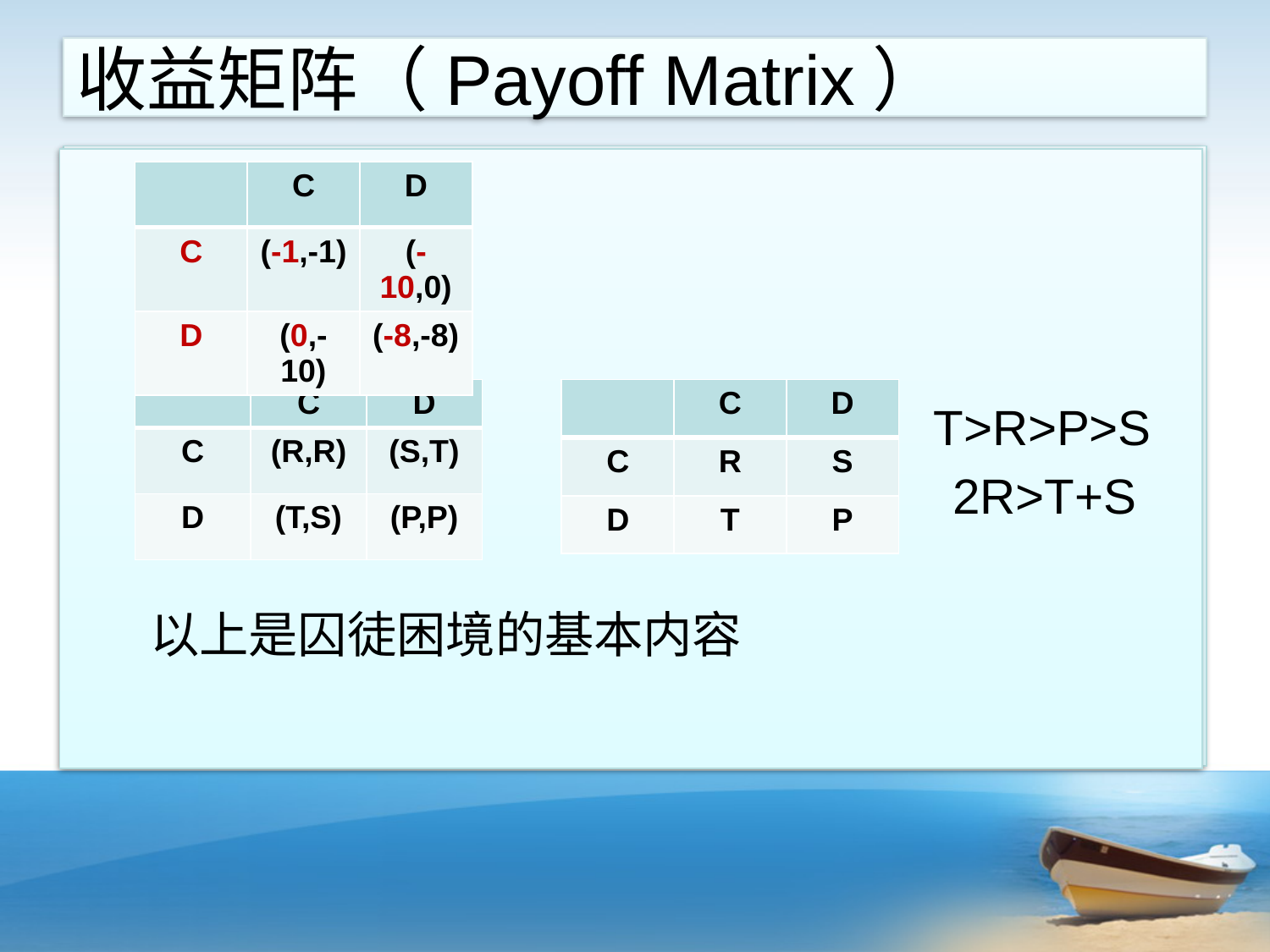

# 收益矩阵（Payoff Matrix）

                                                                                                              T>R>P>S
                                                                2R>T+S

      以上是囚徒困境的基本内容

                                                                                                              T>R>P>S
                                                                2R>T+S

      以上是囚徒困境的基本内容
|  | C | D |
| --- | --- | --- |
| C | (-1,-1) | (-10,0) |
| D | (0,-10) | (-8,-8) |
|  | C | D |
| --- | --- | --- |
| C | (-1,-1) | (-10,0) |
| D | (0,-10) | (-8,-8) |
|  | C | D |
| --- | --- | --- |
| C | (R,R) | (S,T) |
| D | (T,S) | (P,P) |
|  | C | D |
| --- | --- | --- |
| C | R | S |
| D | T | P |
|  | C | D |
| --- | --- | --- |
| C | (R,R) | (S,T) |
| D | (T,S) | (P,P) |
|  | C | D |
| --- | --- | --- |
| C | R | S |
| D | T | P |